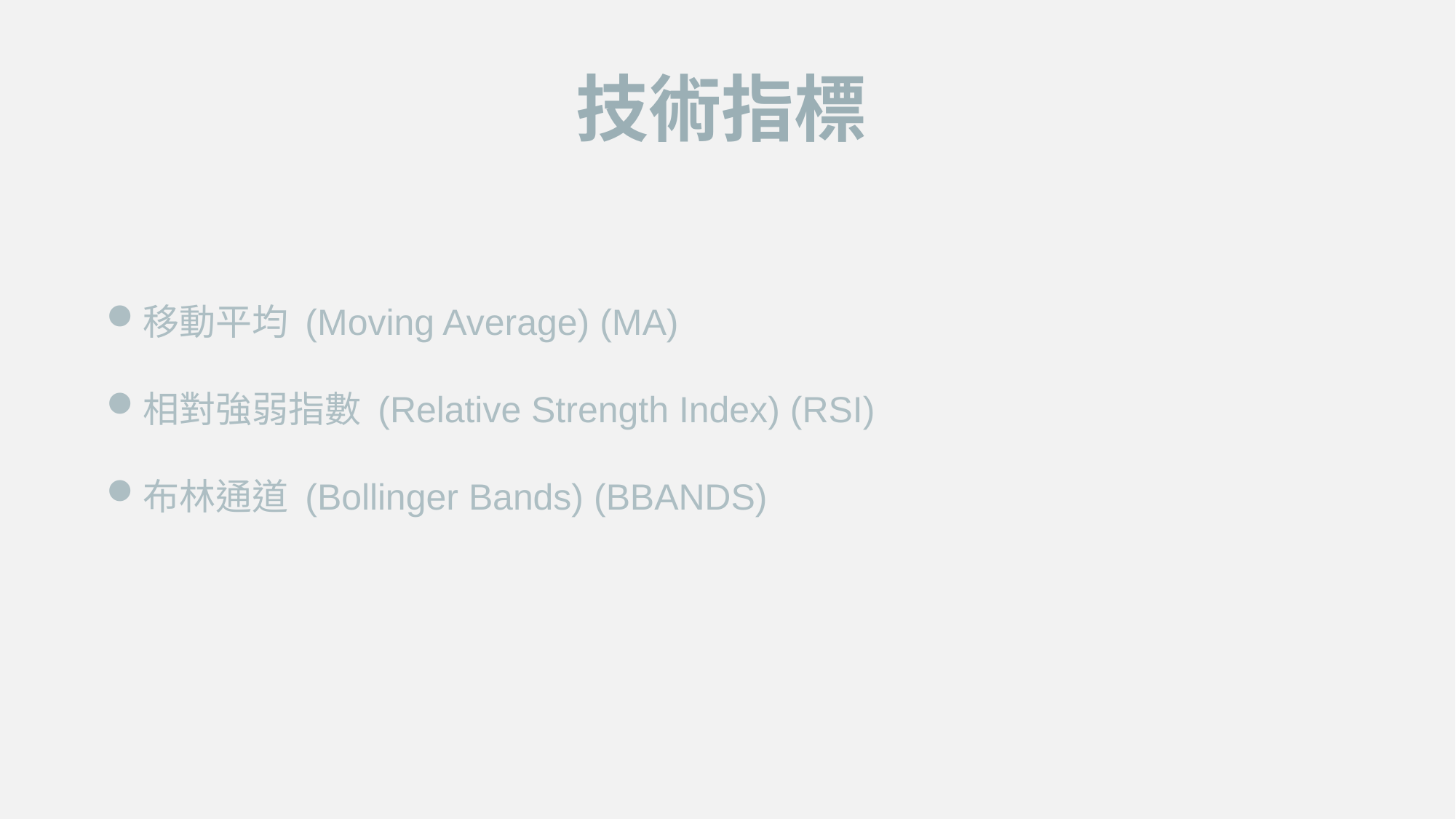

技術指標
移動平均 (Moving Average) (MA)

相對強弱指數 (Relative Strength Index) (RSI)

布林通道 (Bollinger Bands) (BBANDS)